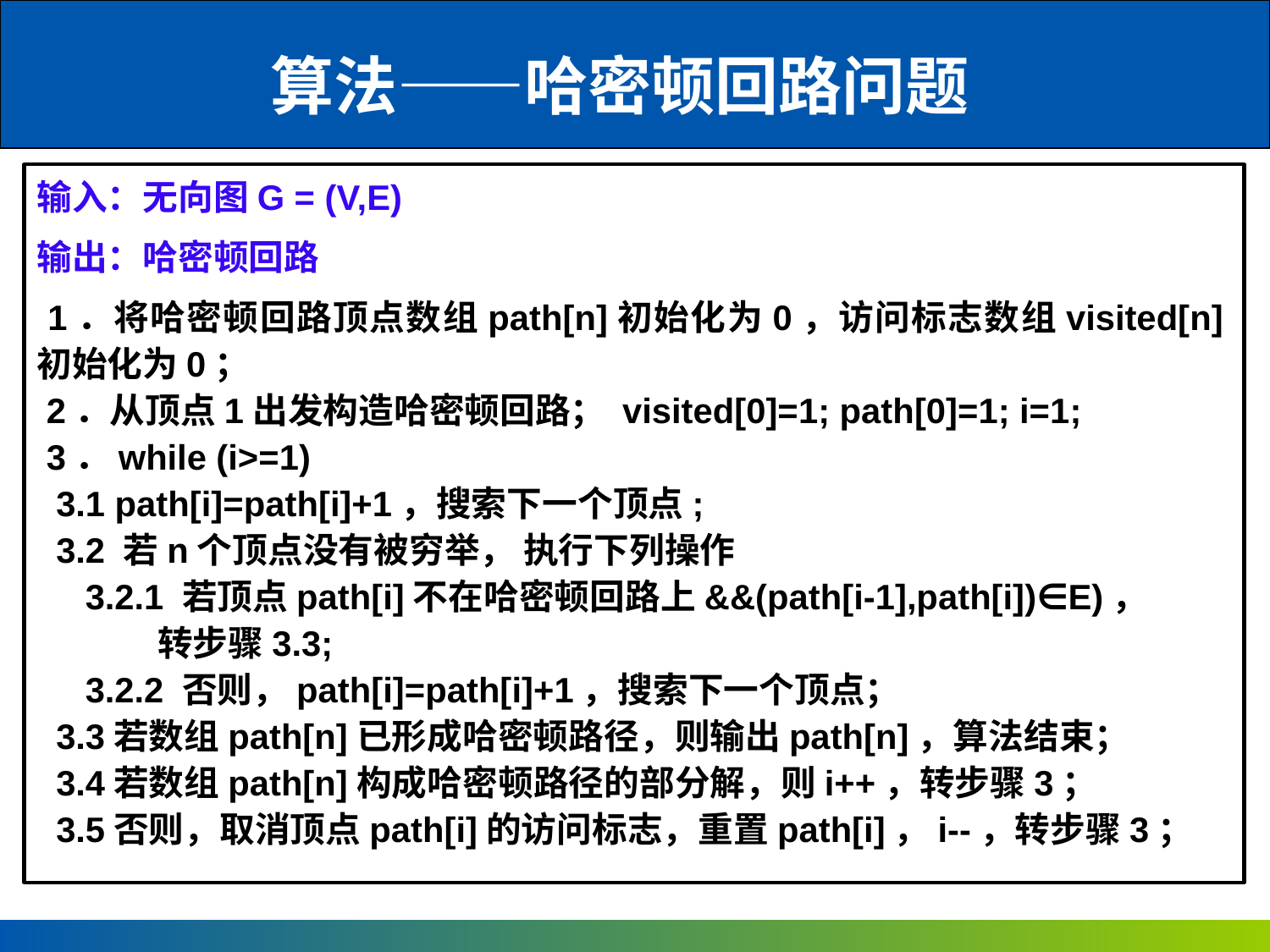

算法——哈密顿回路问题
输入：无向图G = (V,E)
输出：哈密顿回路
 1．将哈密顿回路顶点数组path[n]初始化为0，访问标志数组visited[n]初始化为0；
 2．从顶点1出发构造哈密顿回路； visited[0]=1; path[0]=1; i=1;
 3．while (i>=1)
  3.1 path[i]=path[i]+1，搜索下一个顶点;
  3.2 若n个顶点没有被穷举， 执行下列操作
     3.2.1 若顶点path[i]不在哈密顿回路上&&(path[i-1],path[i])∈E)，
              转步骤3.3;
     3.2.2 否则，path[i]=path[i]+1，搜索下一个顶点；
  3.3若数组path[n]已形成哈密顿路径，则输出path[n]，算法结束；
  3.4若数组path[n]构成哈密顿路径的部分解，则i++，转步骤3；
  3.5否则，取消顶点path[i]的访问标志，重置path[i]，i--，转步骤3；